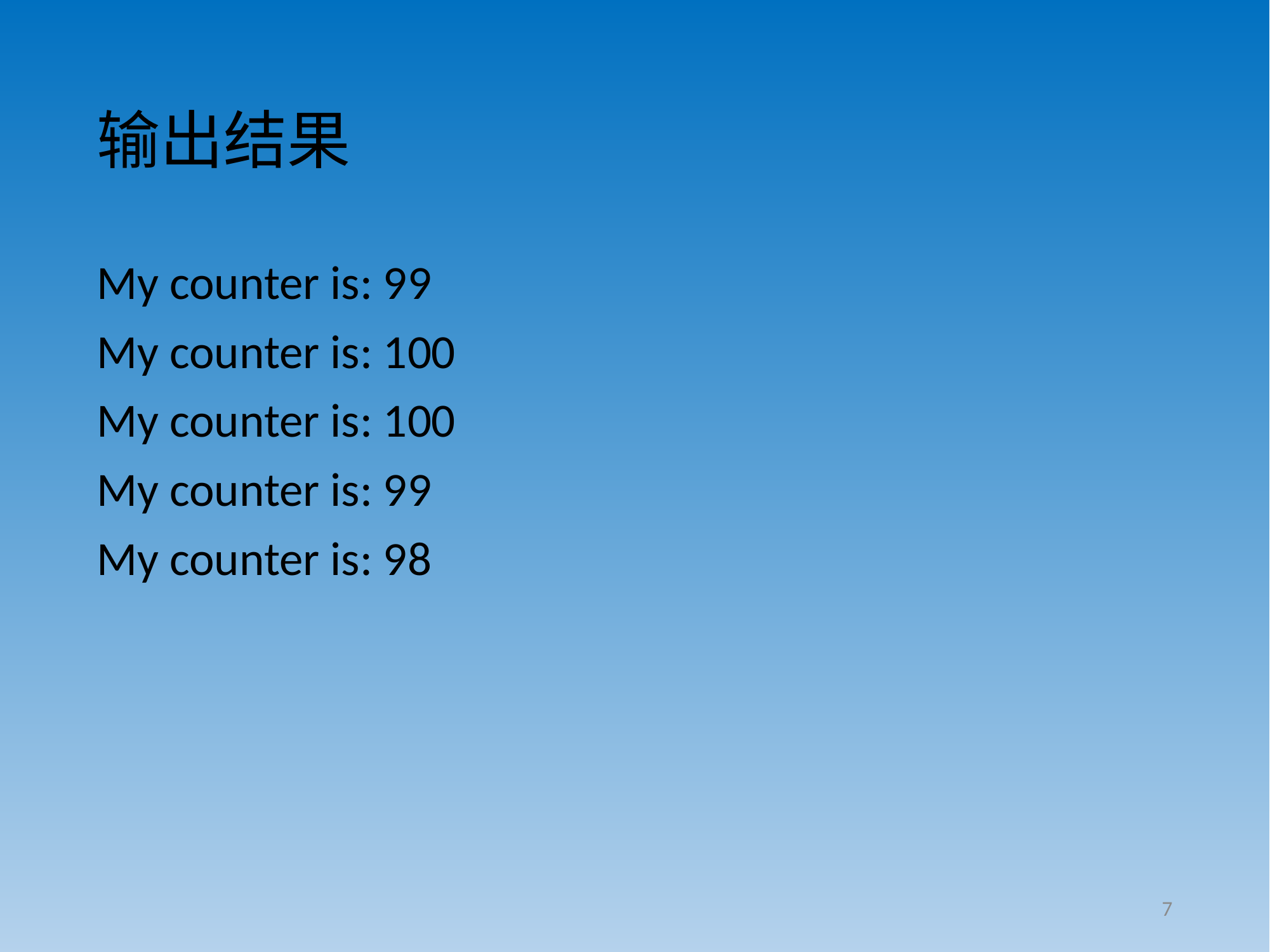

# 输出结果
My counter is: 99
My counter is: 100
My counter is: 100
My counter is: 99
My counter is: 98

7